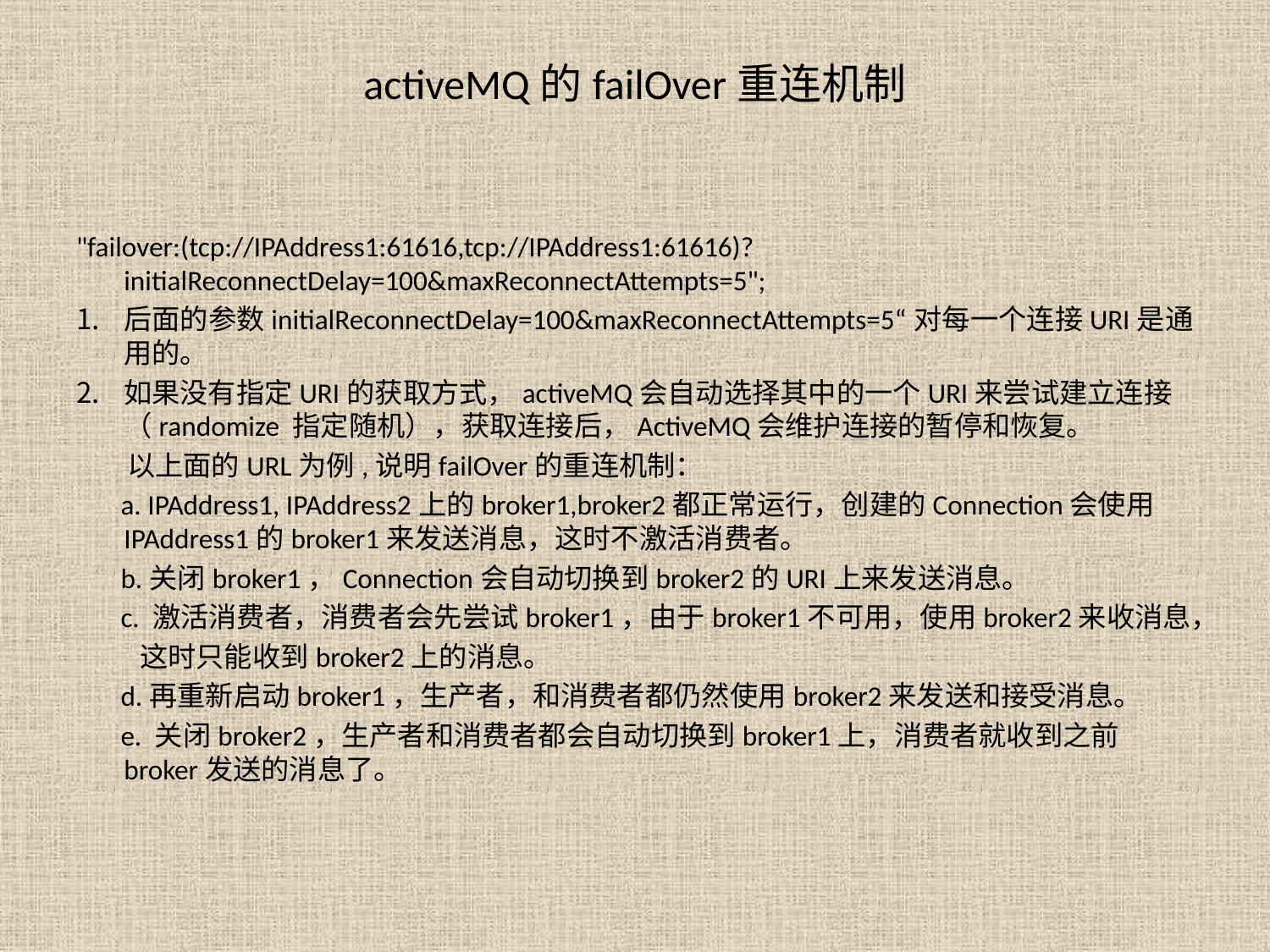

# activeMQ的failOver重连机制
"failover:(tcp://IPAddress1:61616,tcp://IPAddress1:61616)?initialReconnectDelay=100&maxReconnectAttempts=5";
后面的参数initialReconnectDelay=100&maxReconnectAttempts=5“对每一个连接URI是通用的。
如果没有指定URI的获取方式，activeMQ会自动选择其中的一个URI来尝试建立连接（randomize 指定随机），获取连接后，ActiveMQ会维护连接的暂停和恢复。
       以上面的URL为例,说明failOver的重连机制：
       a. IPAddress1, IPAddress2上的broker1,broker2都正常运行，创建的Connection会使用IPAddress1的broker1来发送消息，这时不激活消费者。
       b.关闭broker1，Connection会自动切换到broker2的URI上来发送消息。
       c. 激活消费者，消费者会先尝试broker1，由于broker1不可用，使用broker2来收消息，
         这时只能收到broker2上的消息。
       d.再重新启动broker1，生产者，和消费者都仍然使用broker2来发送和接受消息。
       e. 关闭broker2，生产者和消费者都会自动切换到broker1上，消费者就收到之前broker发送的消息了。